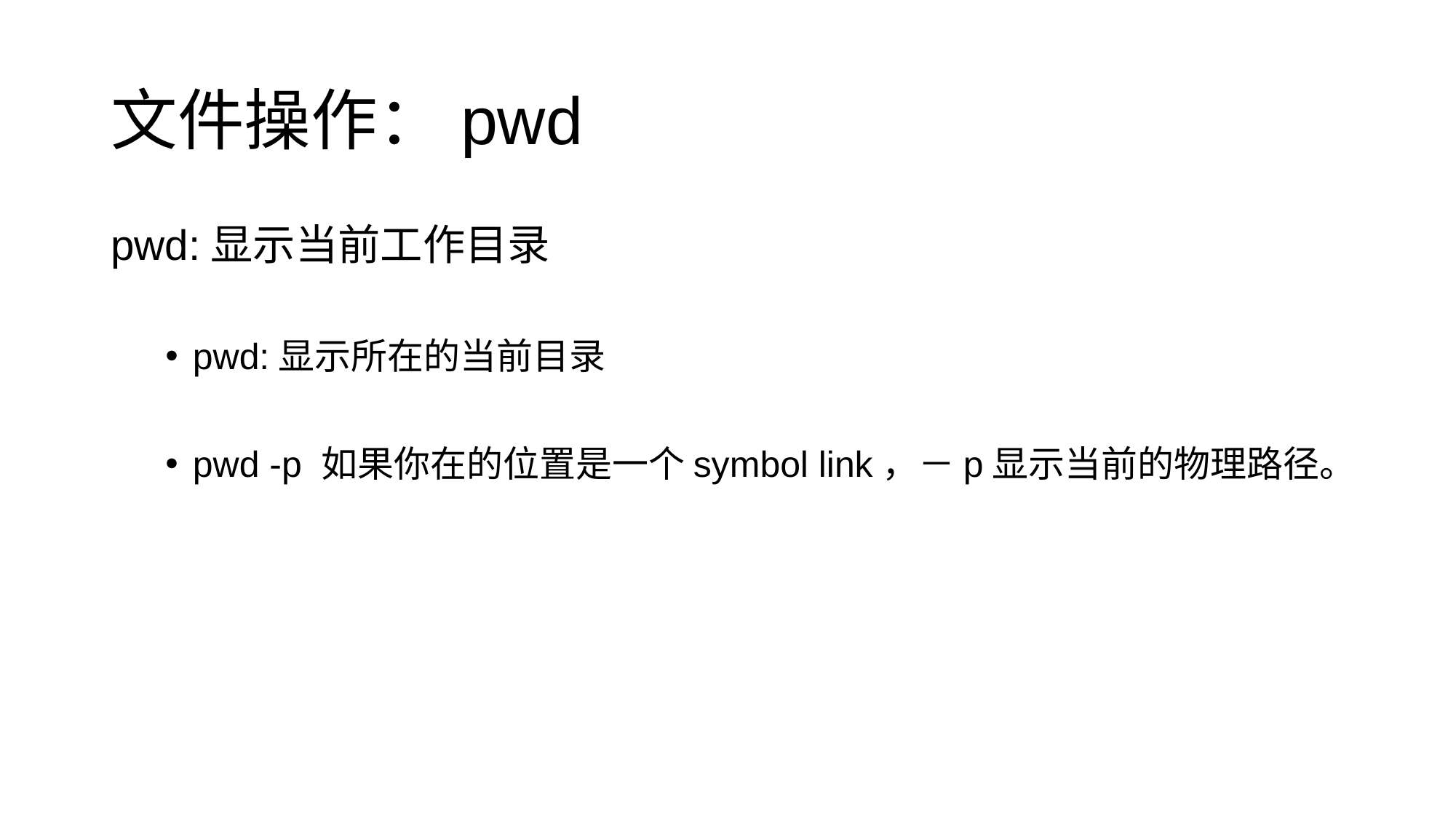

# 文件操作：pwd
pwd:显示当前工作目录

pwd:显示所在的当前目录

pwd -p 如果你在的位置是一个symbol link，－p显示当前的物理路径。